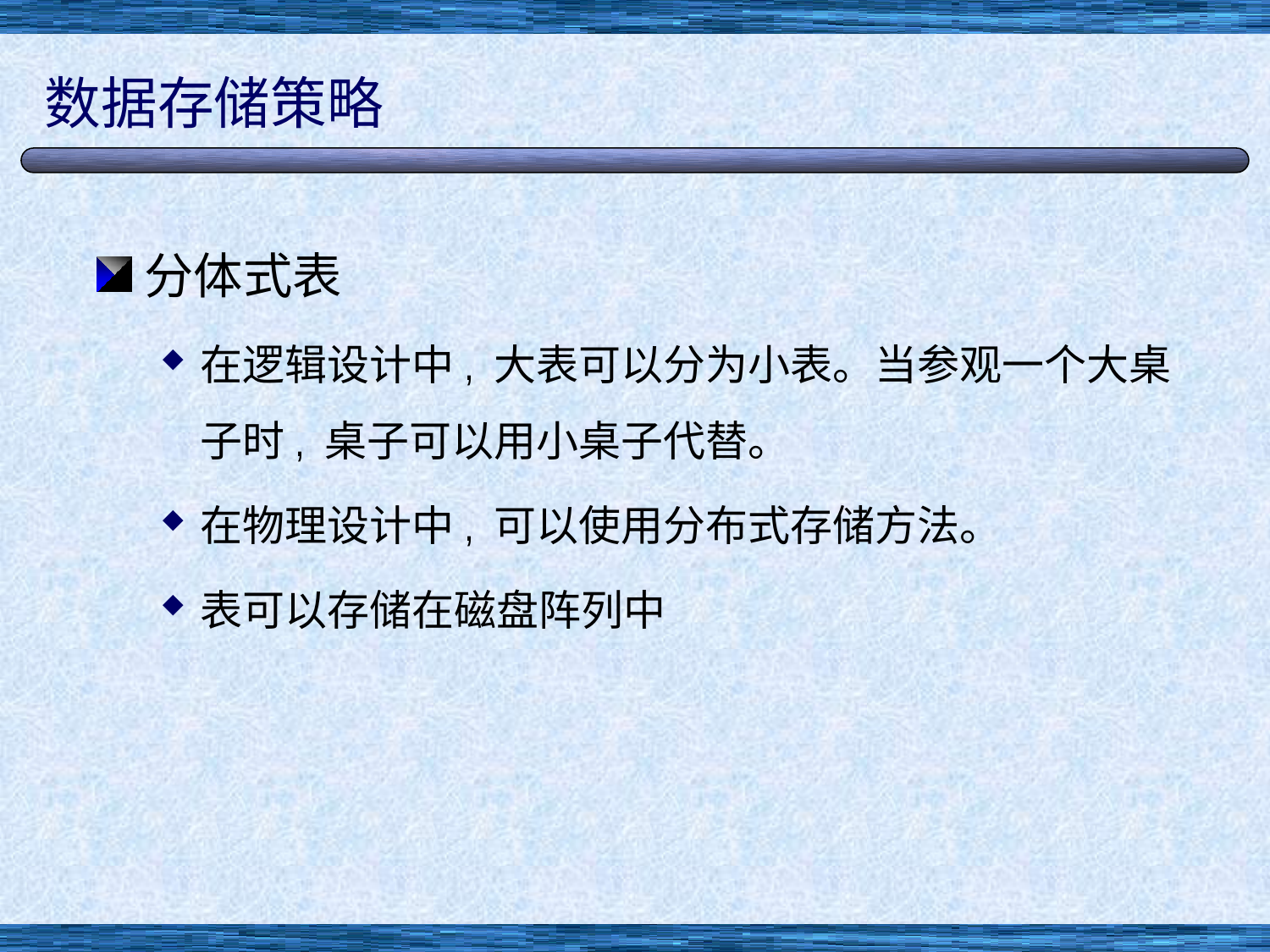

# 数据存储策略
分体式表
在逻辑设计中, 大表可以分为小表。当参观一个大桌子时, 桌子可以用小桌子代替。
在物理设计中, 可以使用分布式存储方法。
表可以存储在磁盘阵列中